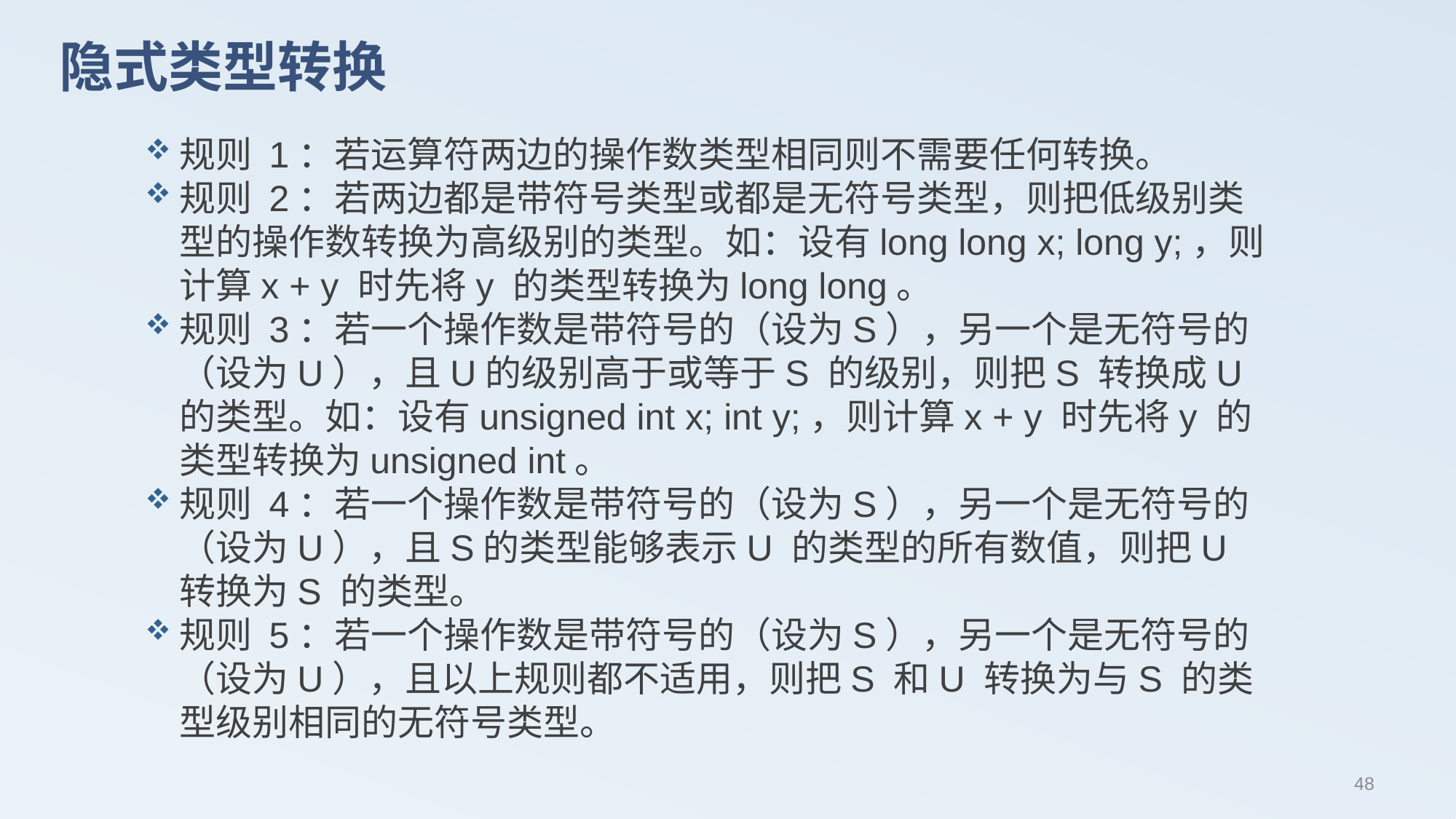

# 隐式类型转换
规则 1：若运算符两边的操作数类型相同则不需要任何转换。
规则 2：若两边都是带符号类型或都是无符号类型，则把低级别类型的操作数转换为高级别的类型。如：设有long long x; long y;，则计算x + y 时先将y 的类型转换为long long。
规则 3：若一个操作数是带符号的（设为S），另一个是无符号的（设为U），且U的级别高于或等于S 的级别，则把S 转换成U 的类型。如：设有unsigned int x; int y;，则计算x + y 时先将y 的类型转换为unsigned int。
规则 4：若一个操作数是带符号的（设为S），另一个是无符号的（设为U），且S的类型能够表示U 的类型的所有数值，则把U 转换为S 的类型。
规则 5：若一个操作数是带符号的（设为S），另一个是无符号的（设为U），且以上规则都不适用，则把S 和U 转换为与S 的类型级别相同的无符号类型。